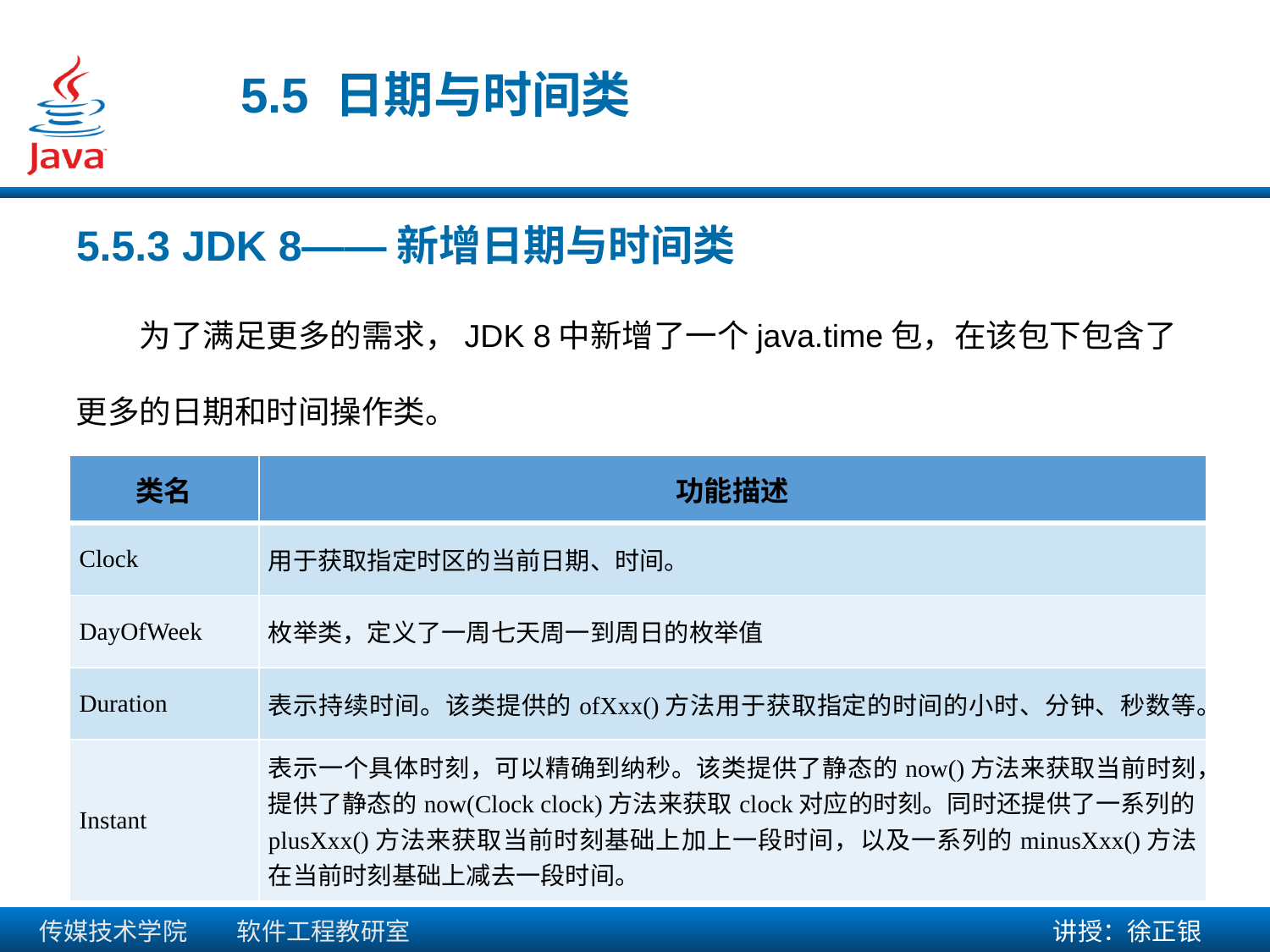

5.5 日期与时间类
5.5.3 JDK 8——新增日期与时间类
为了满足更多的需求，JDK 8中新增了一个java.time包，在该包下包含了更多的日期和时间操作类。
| 类名 | 功能描述 |
| --- | --- |
| Clock | 用于获取指定时区的当前日期、时间。 |
| DayOfWeek | 枚举类，定义了一周七天周一到周日的枚举值 |
| Duration | 表示持续时间。该类提供的ofXxx()方法用于获取指定的时间的小时、分钟、秒数等。 |
| Instant | 表示一个具体时刻，可以精确到纳秒。该类提供了静态的now()方法来获取当前时刻，提供了静态的now(Clock clock)方法来获取clock对应的时刻。同时还提供了一系列的plusXxx()方法来获取当前时刻基础上加上一段时间，以及一系列的minusXxx()方法在当前时刻基础上减去一段时间。 |